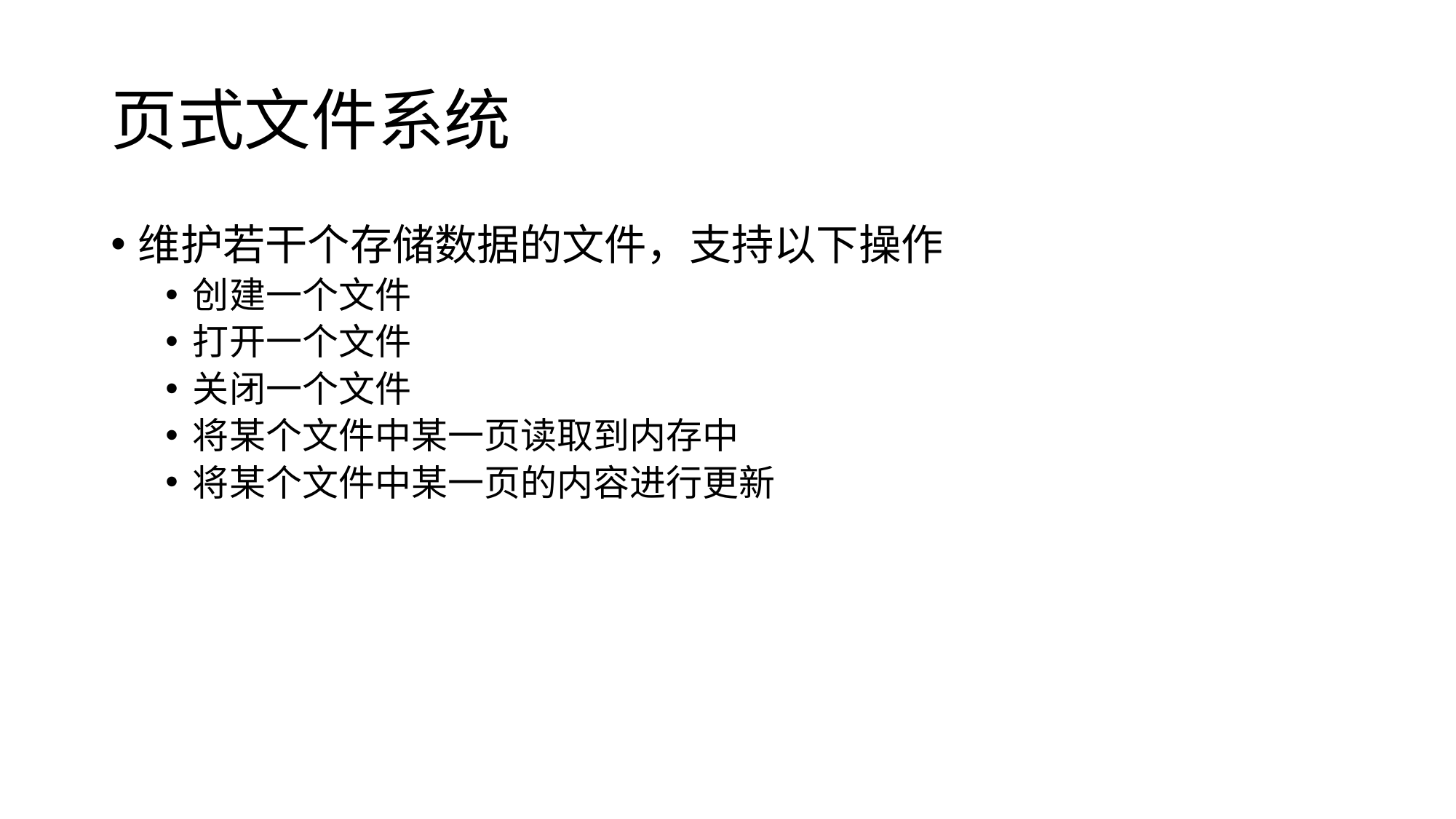

# 页式文件系统
维护若干个存储数据的文件，支持以下操作
创建一个文件
打开一个文件
关闭一个文件
将某个文件中某一页读取到内存中
将某个文件中某一页的内容进行更新